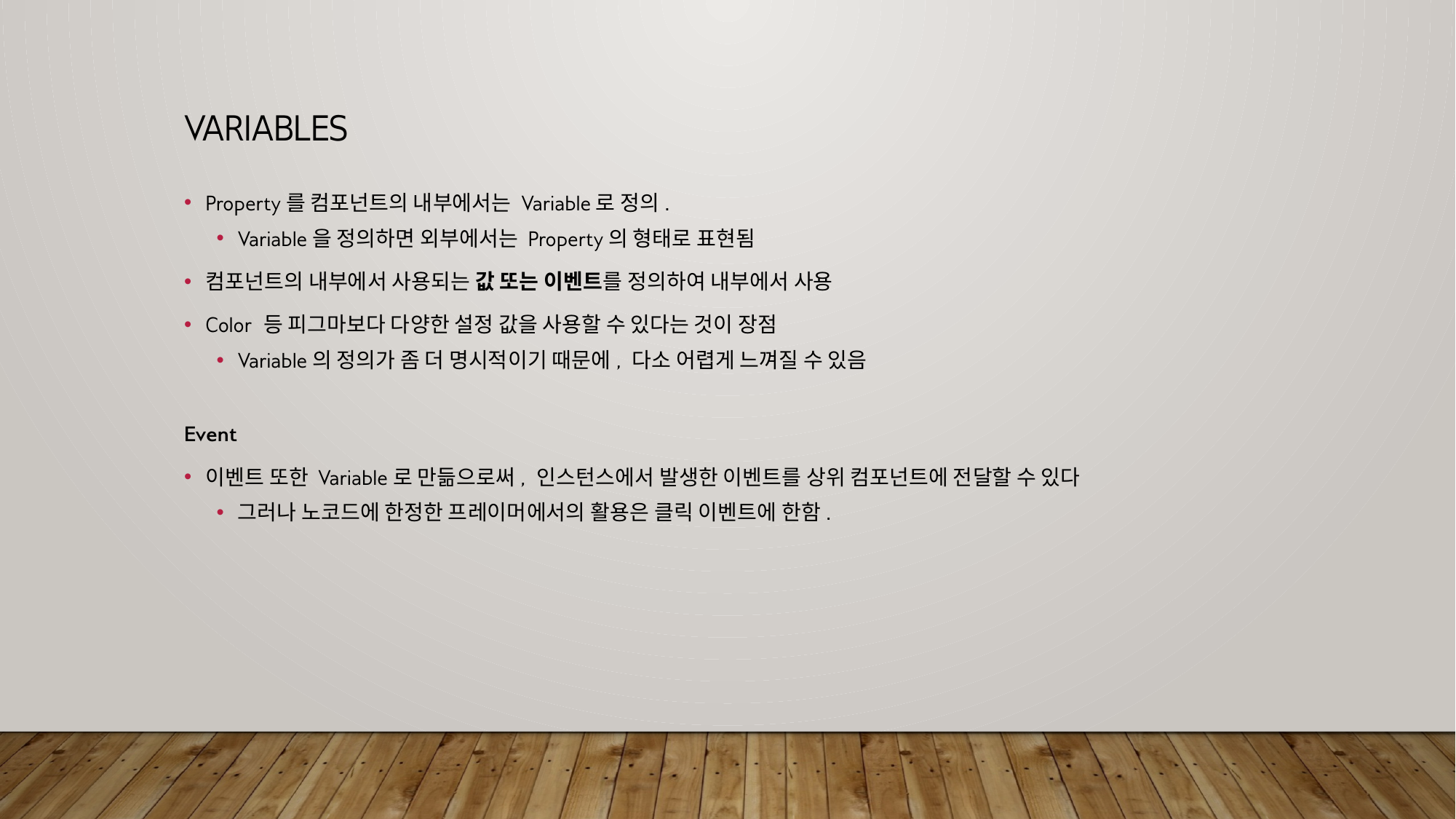

# Variables
Property를 컴포넌트의 내부에서는 Variable로 정의.
Variable을 정의하면 외부에서는 Property의 형태로 표현됨
컴포넌트의 내부에서 사용되는 값 또는 이벤트를 정의하여 내부에서 사용
Color 등 피그마보다 다양한 설정 값을 사용할 수 있다는 것이 장점
Variable의 정의가 좀 더 명시적이기 때문에, 다소 어렵게 느껴질 수 있음
Event
이벤트 또한 Variable로 만듦으로써, 인스턴스에서 발생한 이벤트를 상위 컴포넌트에 전달할 수 있다
그러나 노코드에 한정한 프레이머에서의 활용은 클릭 이벤트에 한함.